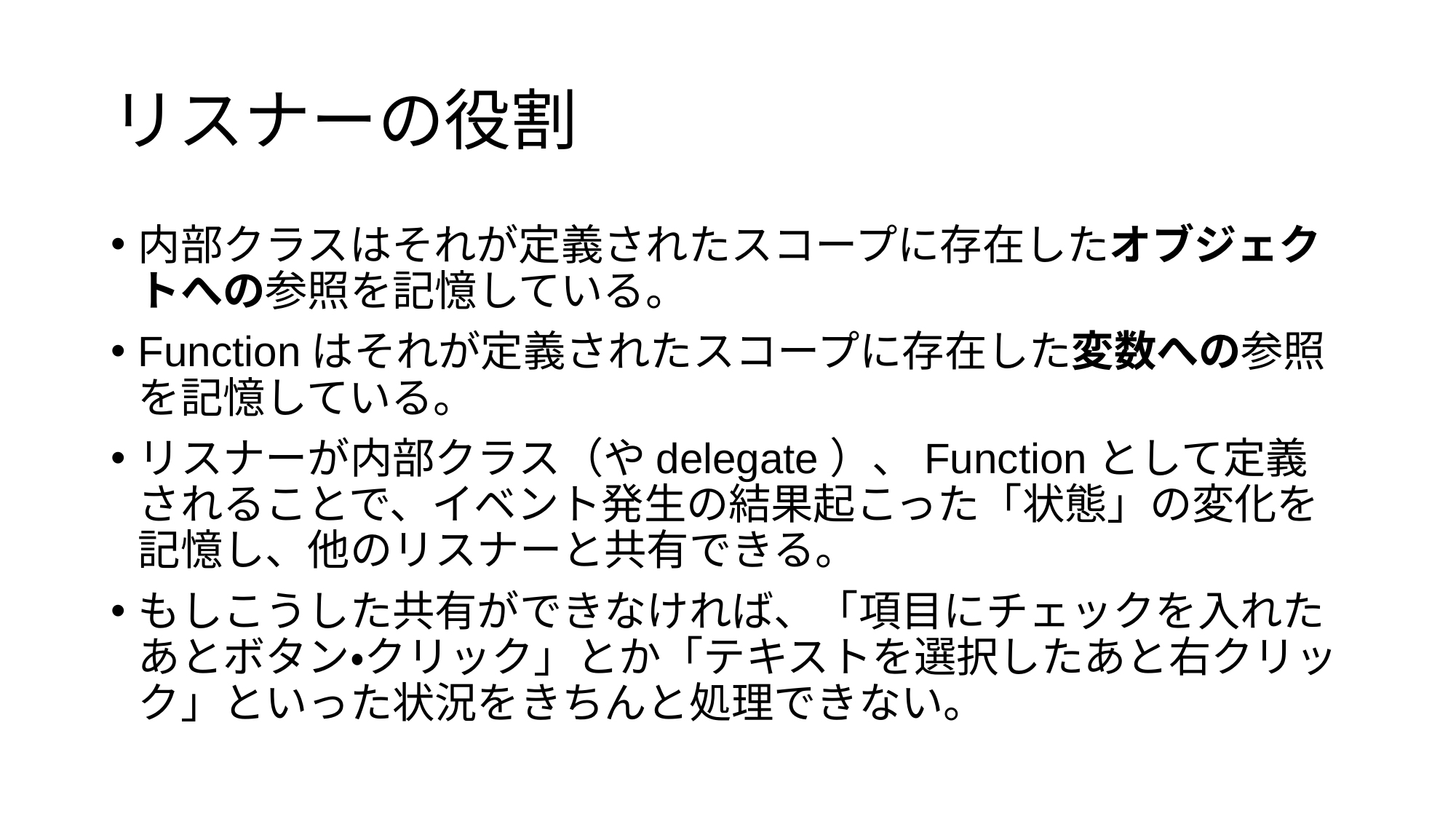

# リスナーの役割
内部クラスはそれが定義されたスコープに存在したオブジェクトへの参照を記憶している。
Functionはそれが定義されたスコープに存在した変数への参照を記憶している。
リスナーが内部クラス（やdelegate）、Functionとして定義されることで、イベント発生の結果起こった「状態」の変化を記憶し、他のリスナーと共有できる。
もしこうした共有ができなければ、「項目にチェックを入れたあとボタン・クリック」とか「テキストを選択したあと右クリック」といった状況をきちんと処理できない。